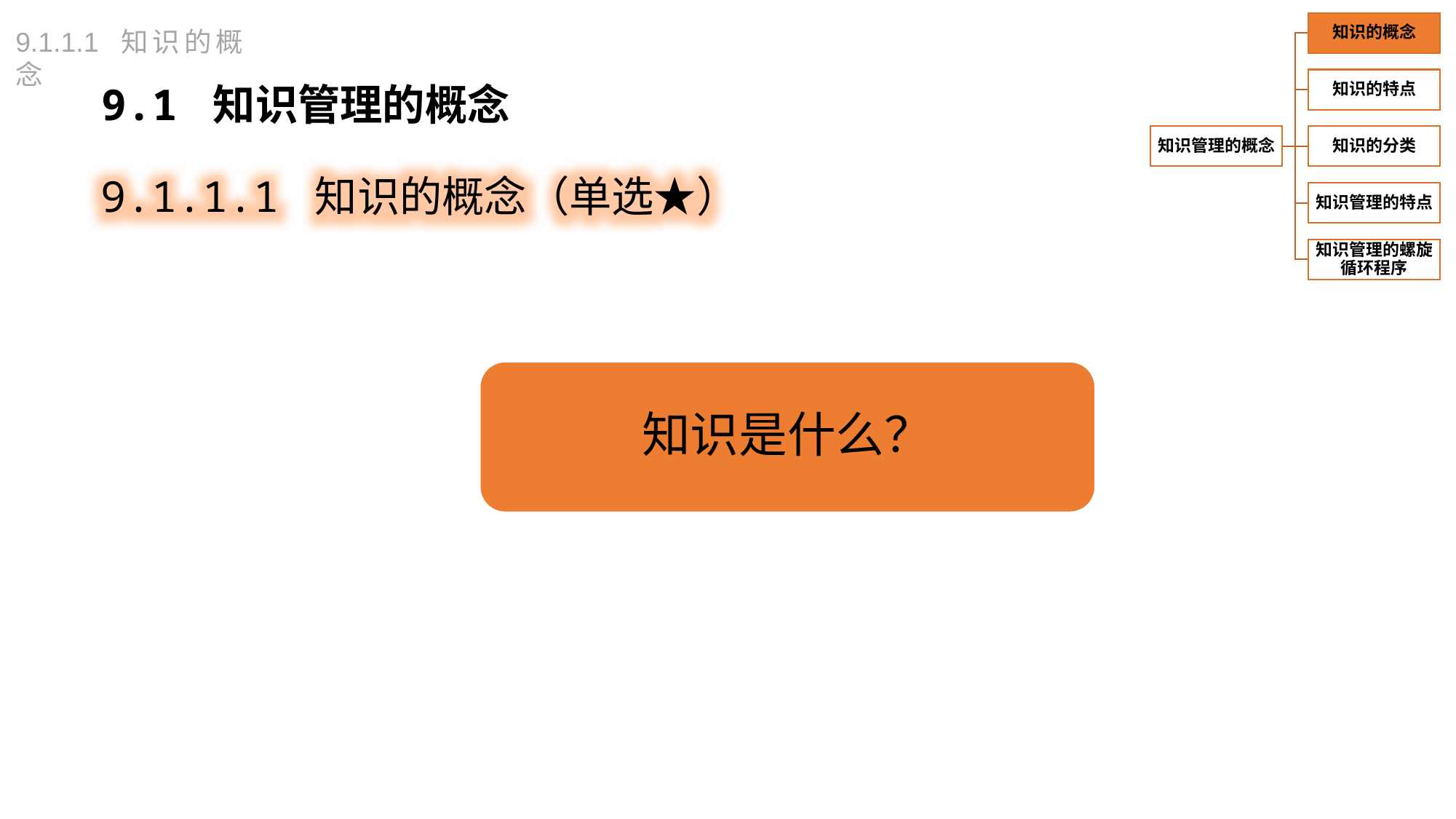

知识管理的概念
知识的概念
知识的特点
知识的分类
知识管理的特点
知识管理的螺旋循环程序
9.1.1.1 知识的概念
9.1 知识管理的概念
9.1.1.1 知识的概念（单选★）

知识是什么？